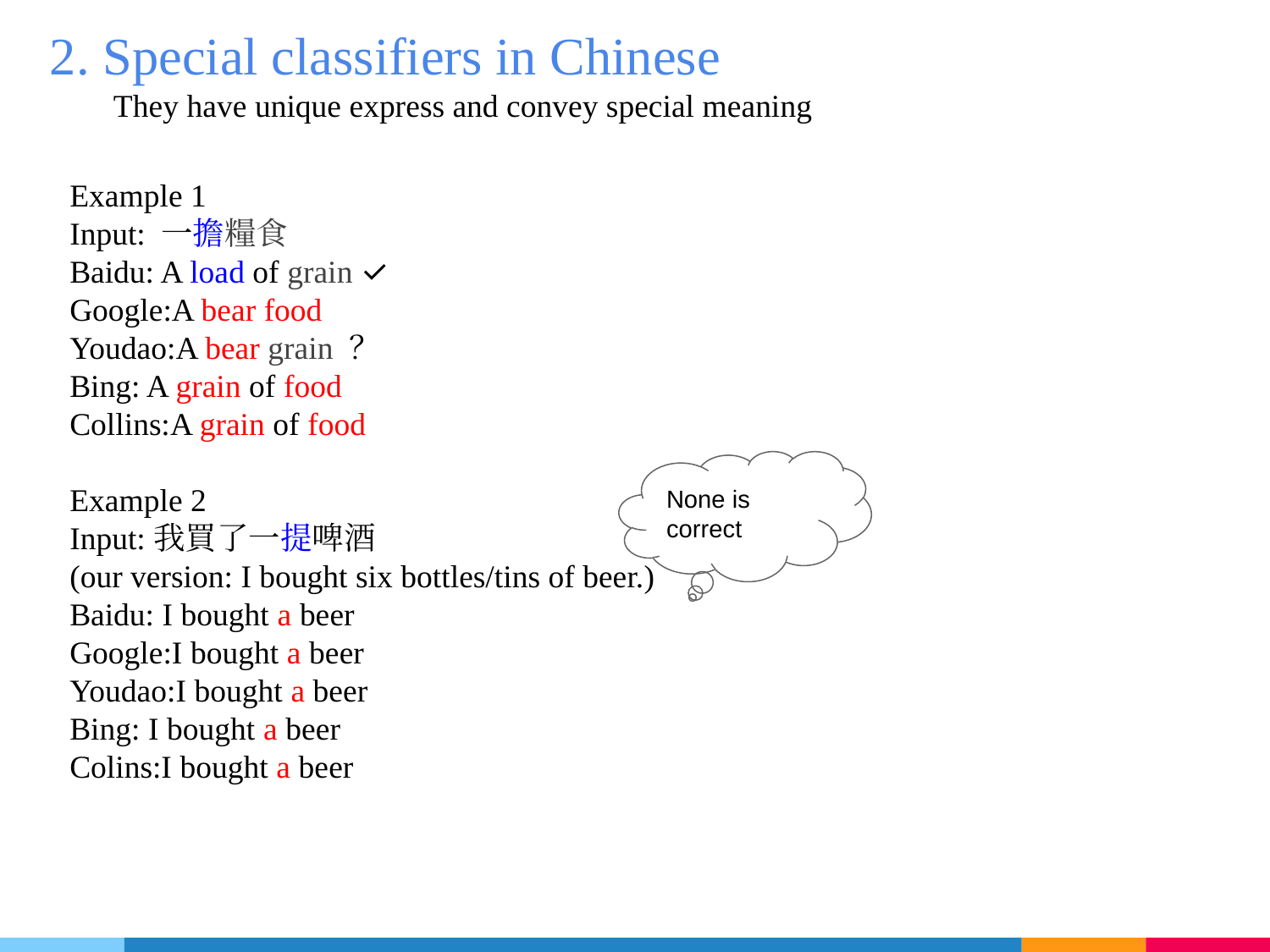

2. Special classifiers in Chinese
They have unique express and convey special meaning

Example 1
Input: 一擔糧食
Baidu: A load of grain ✓
Google:A bear food
Youdao:A bear grain ？
Bing: A grain of food
Collins:A grain of food

Example 2
Input:我買了一提啤酒
(our version: I bought six bottles/tins of beer.)
Baidu: I bought a beer
Google:I bought a beer
Youdao:I bought a beer
Bing: I bought a beer
Colins:I bought a beer

None is correct